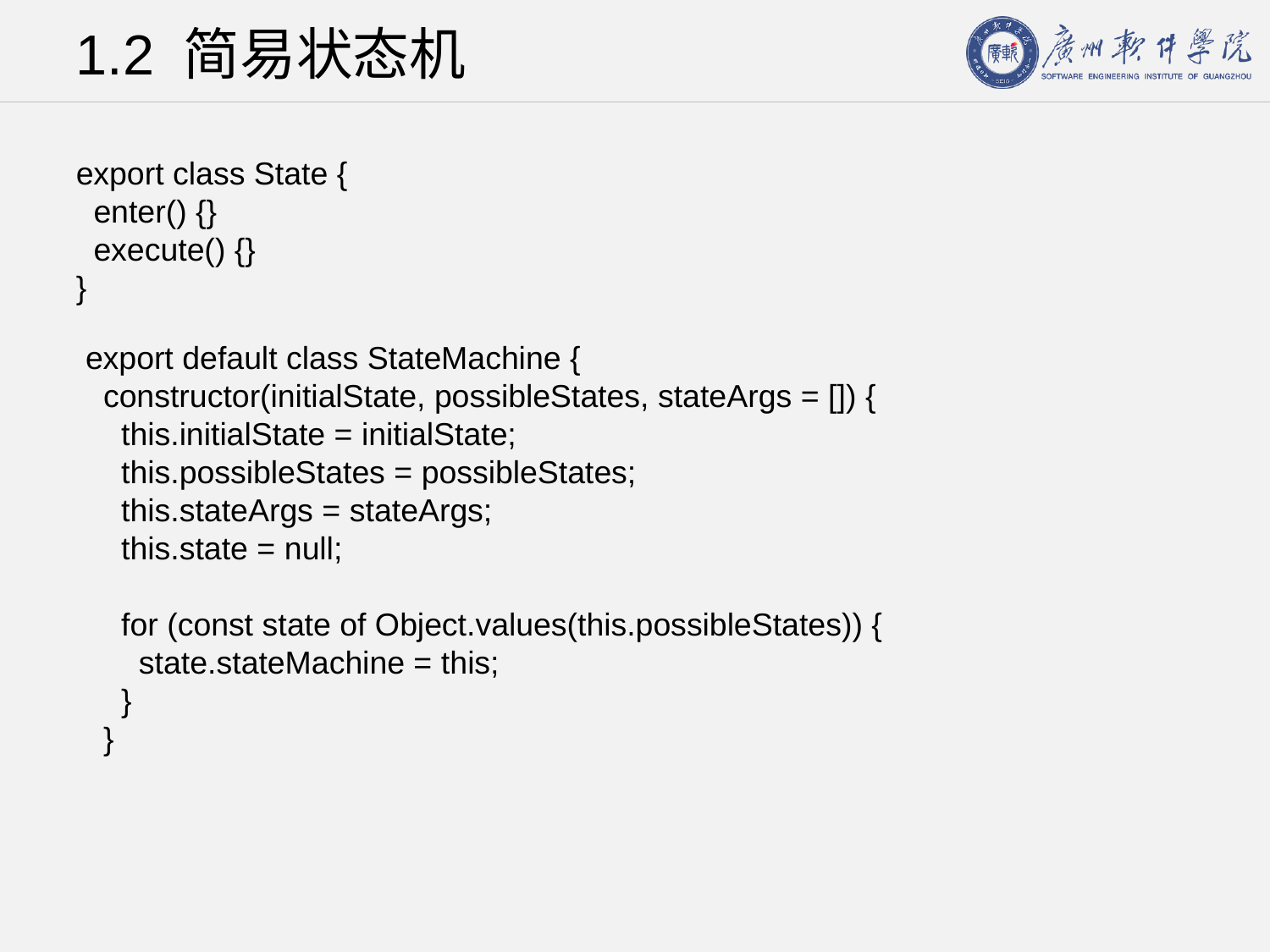

# 1.2 简易状态机
export class State {
  enter() {}
  execute() {}
}
export default class StateMachine {
  constructor(initialState, possibleStates, stateArgs = []) {
    this.initialState = initialState;
    this.possibleStates = possibleStates;
    this.stateArgs = stateArgs;
    this.state = null;

    for (const state of Object.values(this.possibleStates)) {
      state.stateMachine = this;
    }
  }